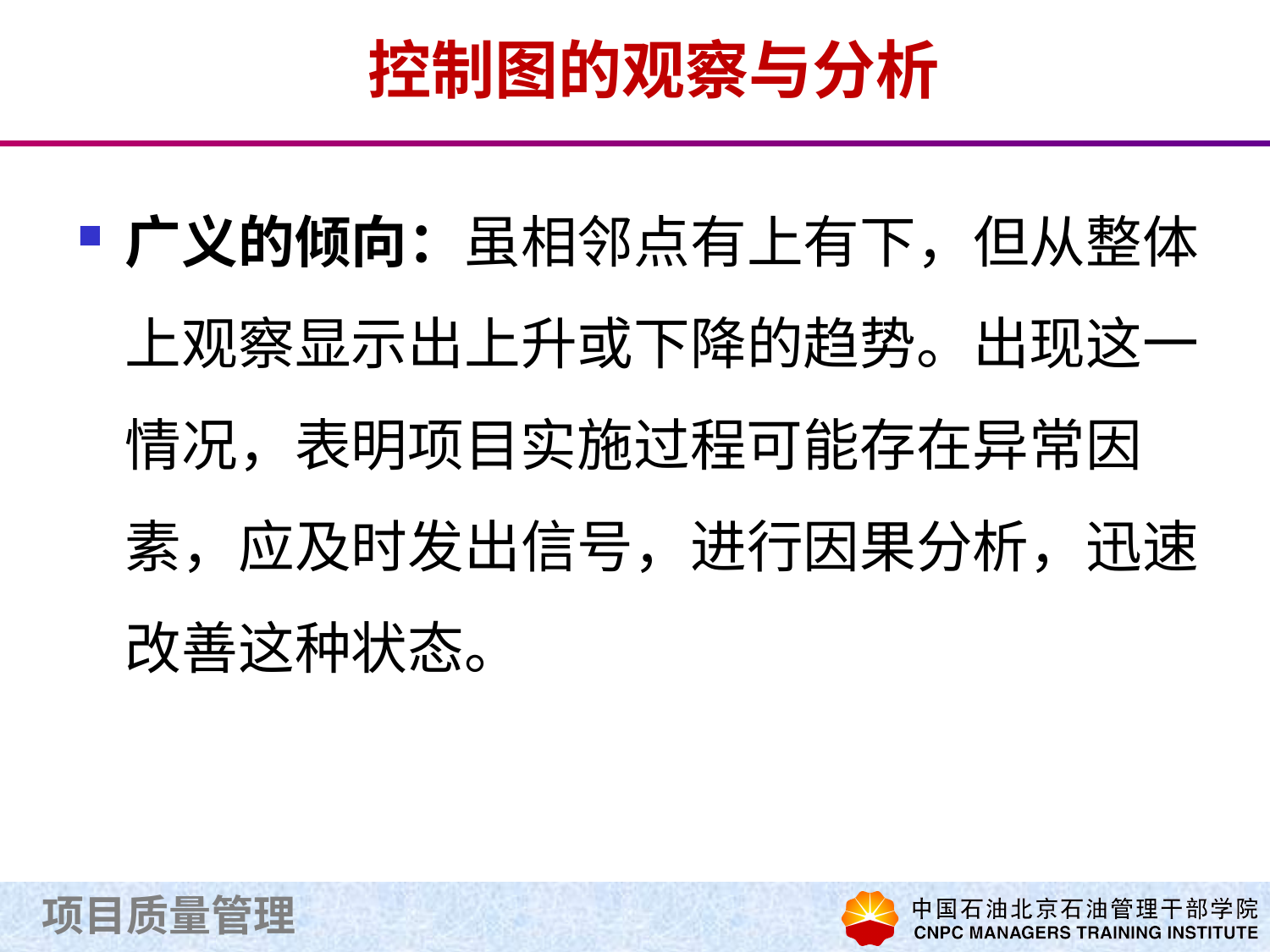

# 控制图的观察与分析
广义的倾向：虽相邻点有上有下，但从整体上观察显示出上升或下降的趋势。出现这一情况，表明项目实施过程可能存在异常因素，应及时发出信号，进行因果分析，迅速改善这种状态。